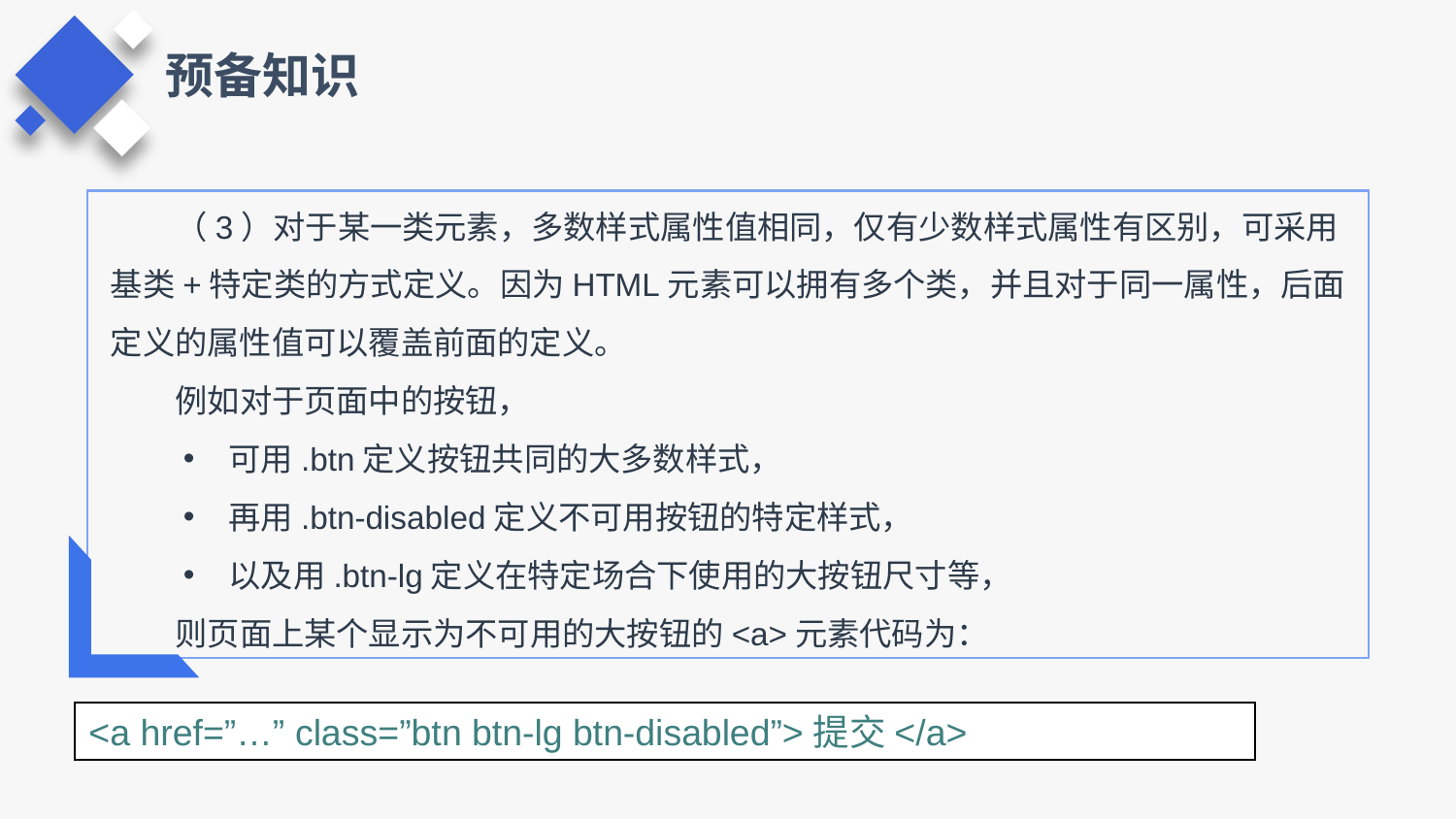

预备知识

（3）对于某一类元素，多数样式属性值相同，仅有少数样式属性有区别，可采用基类+特定类的方式定义。因为HTML元素可以拥有多个类，并且对于同一属性，后面定义的属性值可以覆盖前面的定义。
例如对于页面中的按钮，
可用.btn定义按钮共同的大多数样式，
再用.btn-disabled定义不可用按钮的特定样式，
以及用.btn-lg定义在特定场合下使用的大按钮尺寸等，
则页面上某个显示为不可用的大按钮的<a>元素代码为：

<a href=”…” class=”btn btn-lg btn-disabled”>提交</a>